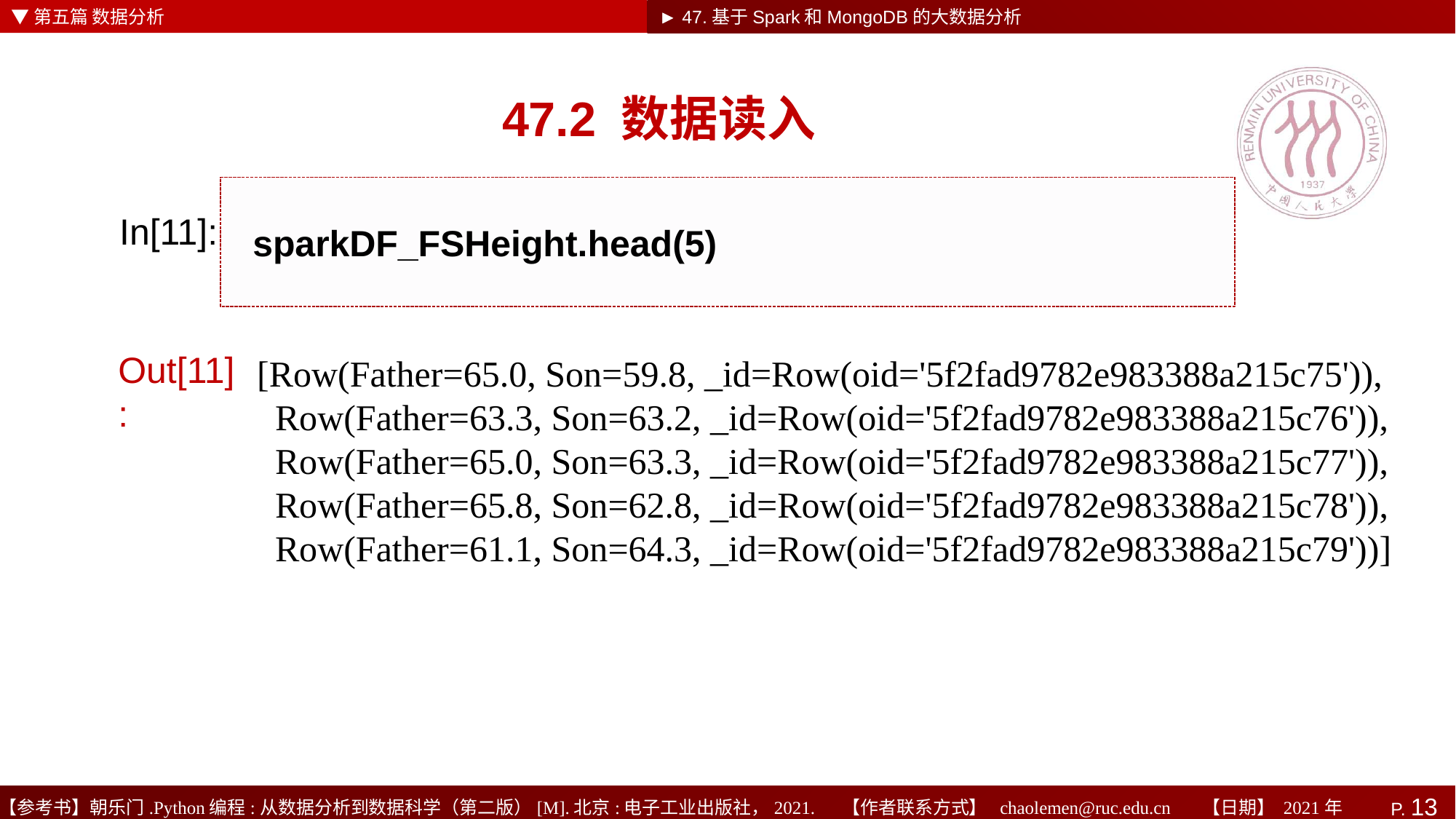

▼第五篇 数据分析
►
► 47.基于Spark和MongoDB的大数据分析
# 47.2 数据读入
sparkDF_FSHeight.head(5)
In[11]:

Out[11]:
[Row(Father=65.0, Son=59.8, _id=Row(oid='5f2fad9782e983388a215c75')),
  Row(Father=63.3, Son=63.2, _id=Row(oid='5f2fad9782e983388a215c76')),
  Row(Father=65.0, Son=63.3, _id=Row(oid='5f2fad9782e983388a215c77')),
  Row(Father=65.8, Son=62.8, _id=Row(oid='5f2fad9782e983388a215c78')),
  Row(Father=61.1, Son=64.3, _id=Row(oid='5f2fad9782e983388a215c79'))]